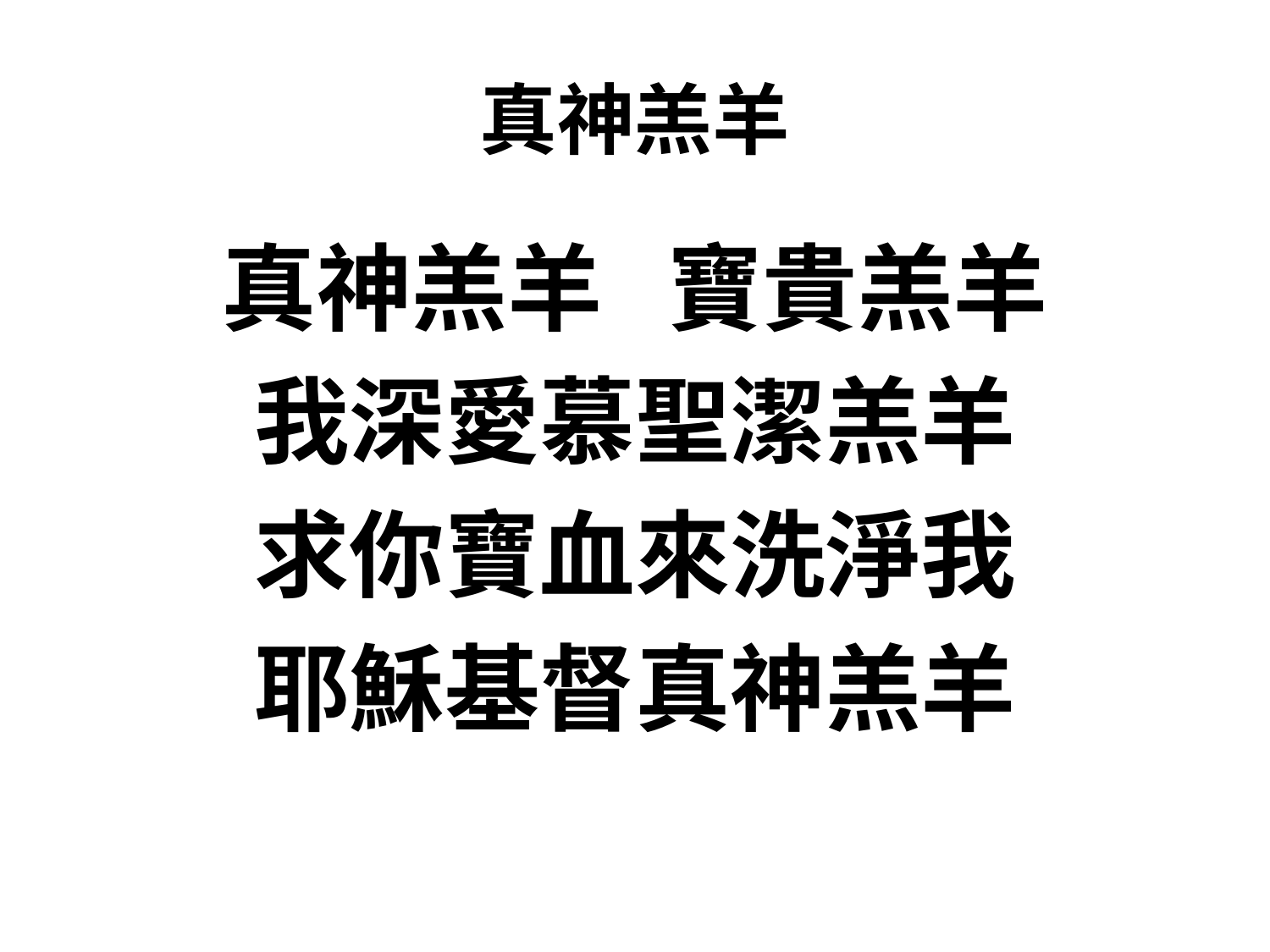

# 真神羔羊
真神羔羊   寶貴羔羊
我深愛慕聖潔羔羊
求你寶血來洗淨我
耶穌基督真神羔羊